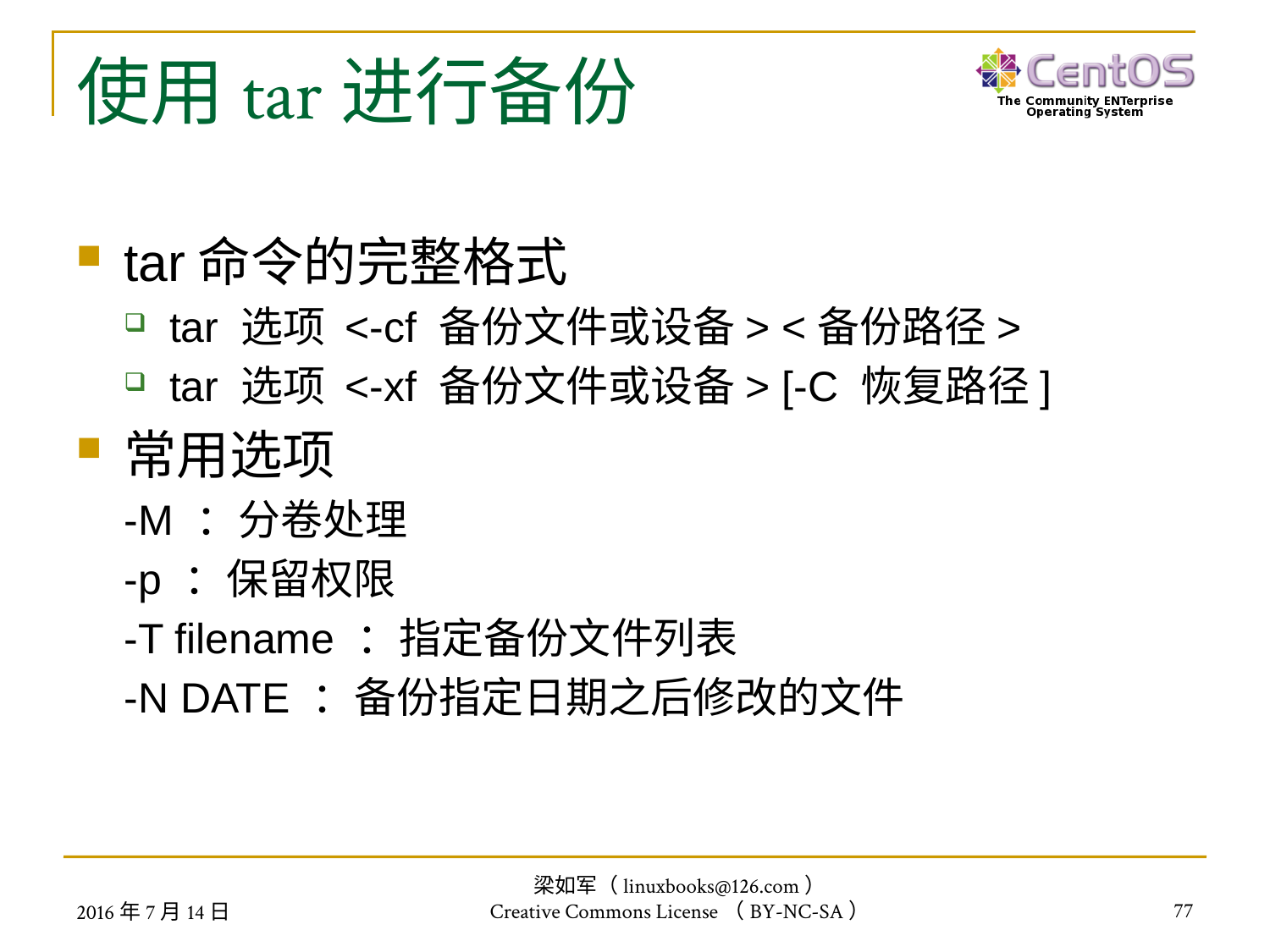

# 使用tar进行备份
tar命令的完整格式
tar 选项 <-cf 备份文件或设备> <备份路径>
tar 选项 <-xf 备份文件或设备> [-C 恢复路径]
常用选项
-M ：分卷处理
-p ：保留权限
-T filename ：指定备份文件列表
-N DATE ：备份指定日期之后修改的文件
梁如军（linuxbooks@126.com）
Creative Commons License（BY-NC-SA）
2016年7月14日
77